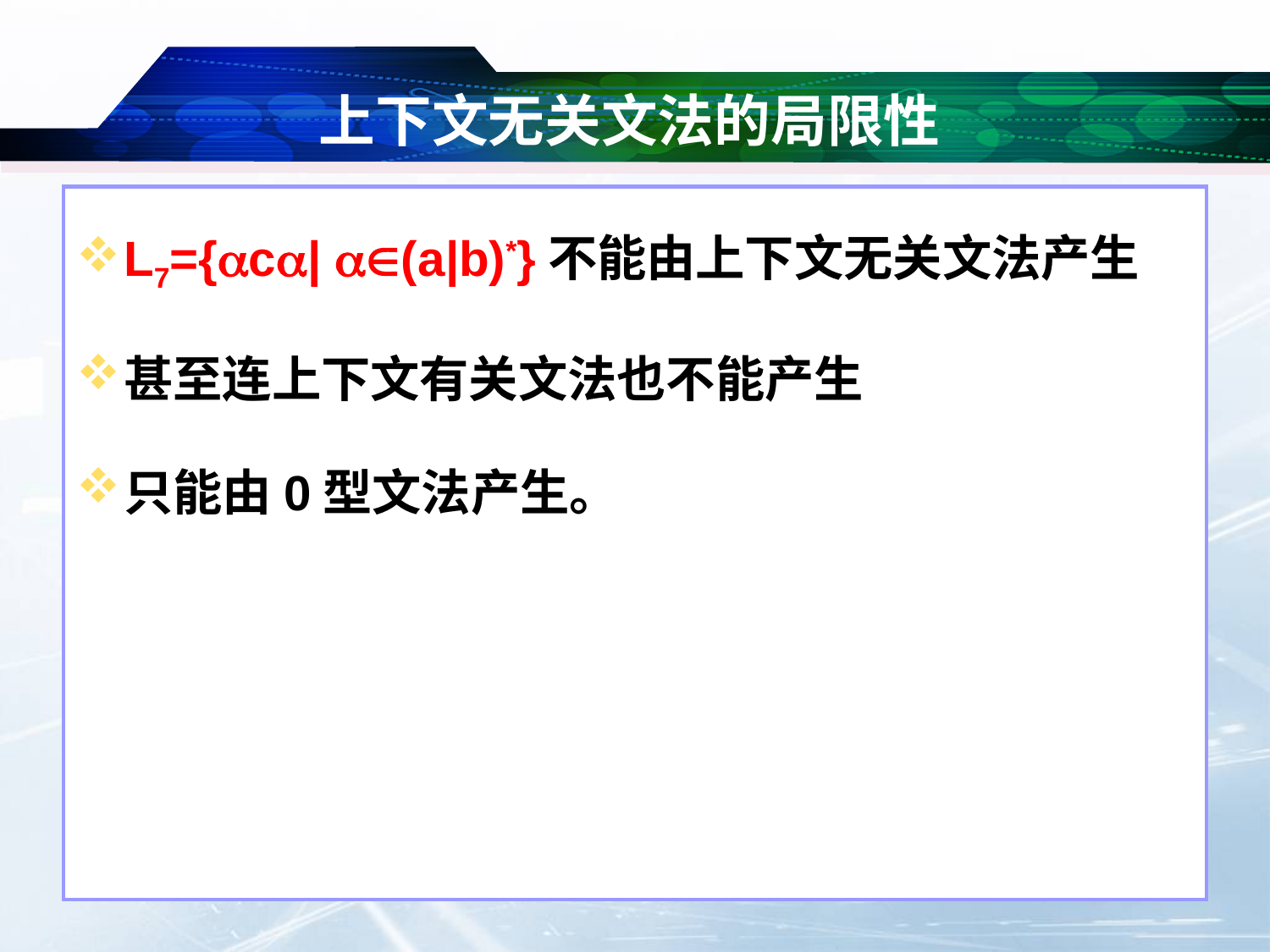

# 上下文无关文法的局限性
L7={αcα| α∈(a|b)*}不能由上下文无关文法产生
甚至连上下文有关文法也不能产生
只能由0型文法产生。